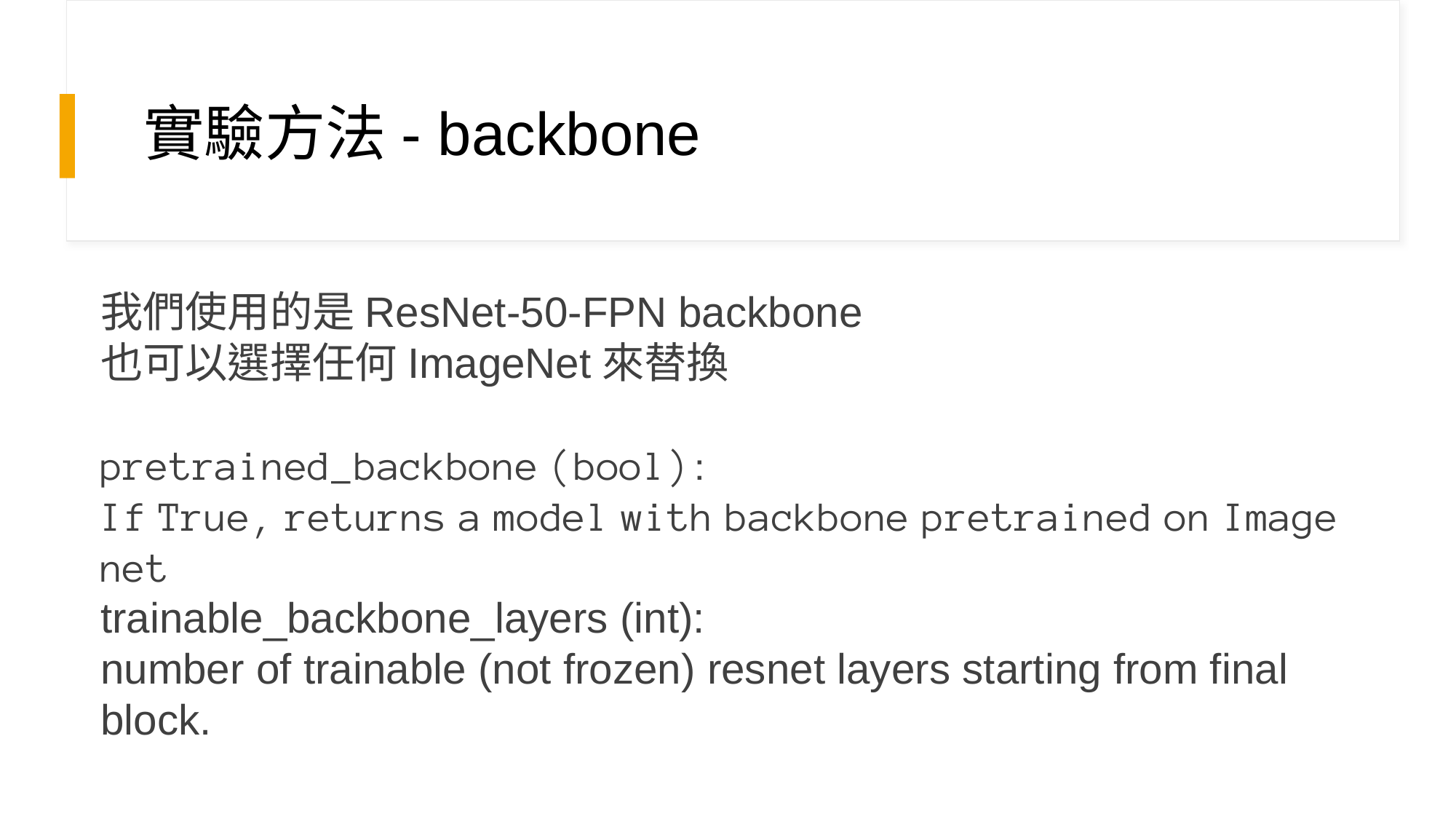

實驗方法- backbone
我們使用的是ResNet-50-FPN backbone​
也可以選擇任何ImageNet來替換​
​
pretrained_backbone (bool): ​
If True, returns a model with backbone pretrained on Imagenet​
trainable_backbone_layers (int): ​
number of trainable (not frozen) resnet layers starting from final block.